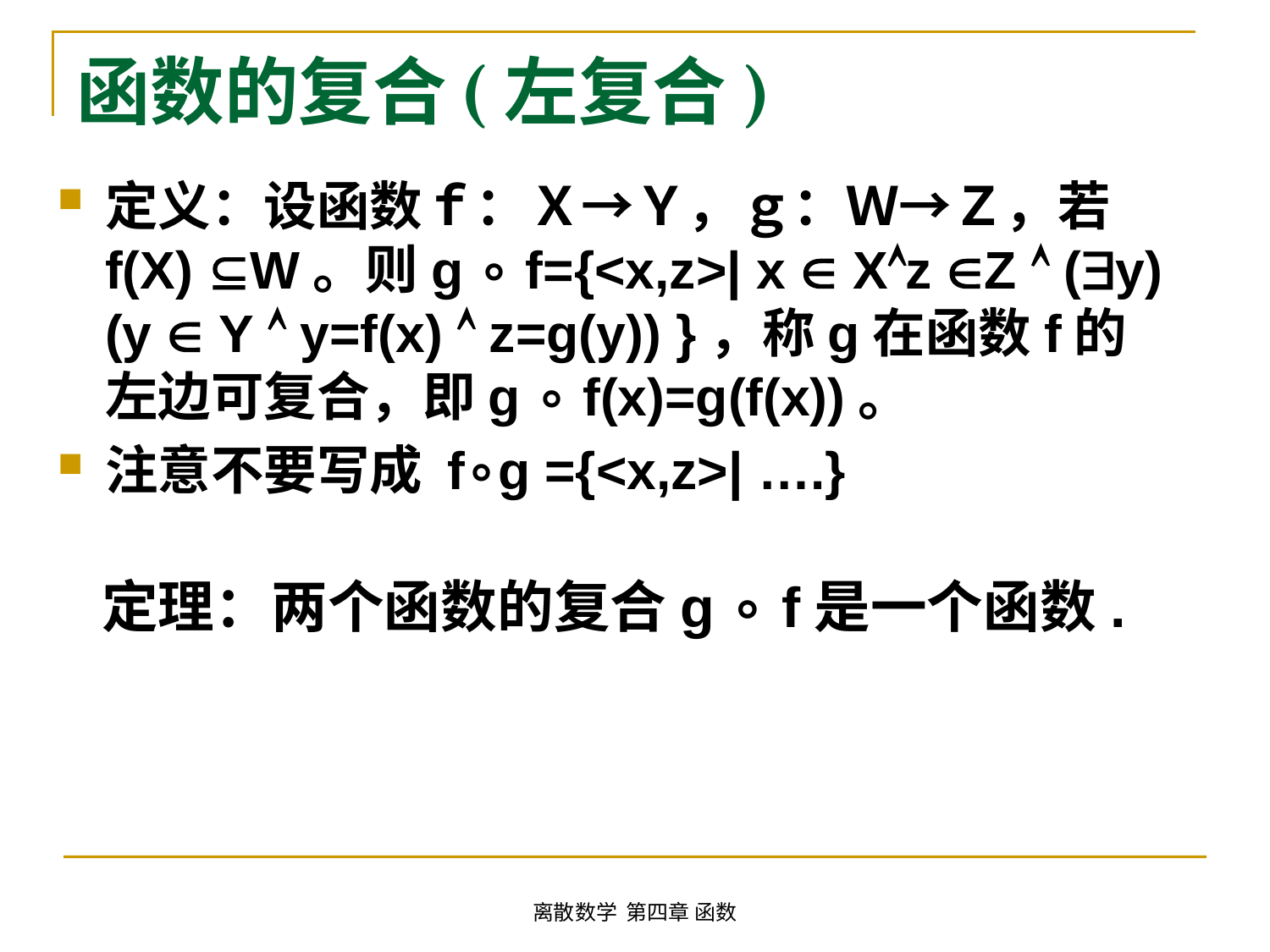

# 函数的复合(左复合)
定义：设函数ｆ：Ｘ→Ｙ，ｇ：Ｗ→Ｚ，若f(X) ⊆W。则g ∘ f={<x,z>| x ∈ X∧z ∈Z ∧ (∃y)(y ∈ Y ∧ y=f(x) ∧ z=g(y)) }，称g在函数f的左边可复合，即g ∘ f(x)=g(f(x))。
注意不要写成 f∘g ={<x,z>| ….}
定理：两个函数的复合g ∘ f是一个函数.

16
离散数学  第四章 函数